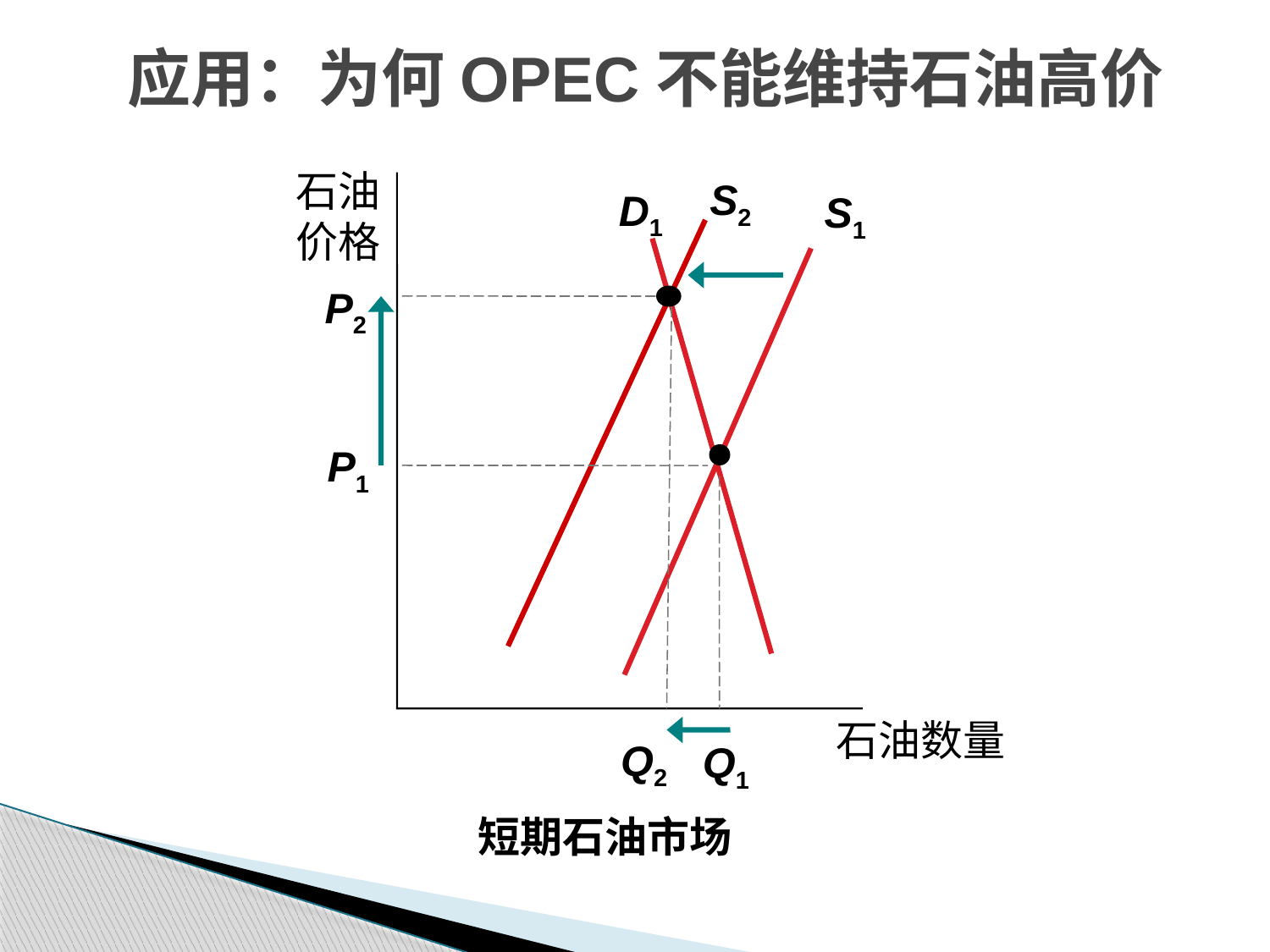

应用：为何OPEC不能维持石油高价
石油价格

石油数量
S2

D1

S1

P2

Q2

P1

Q1

短期石油市场